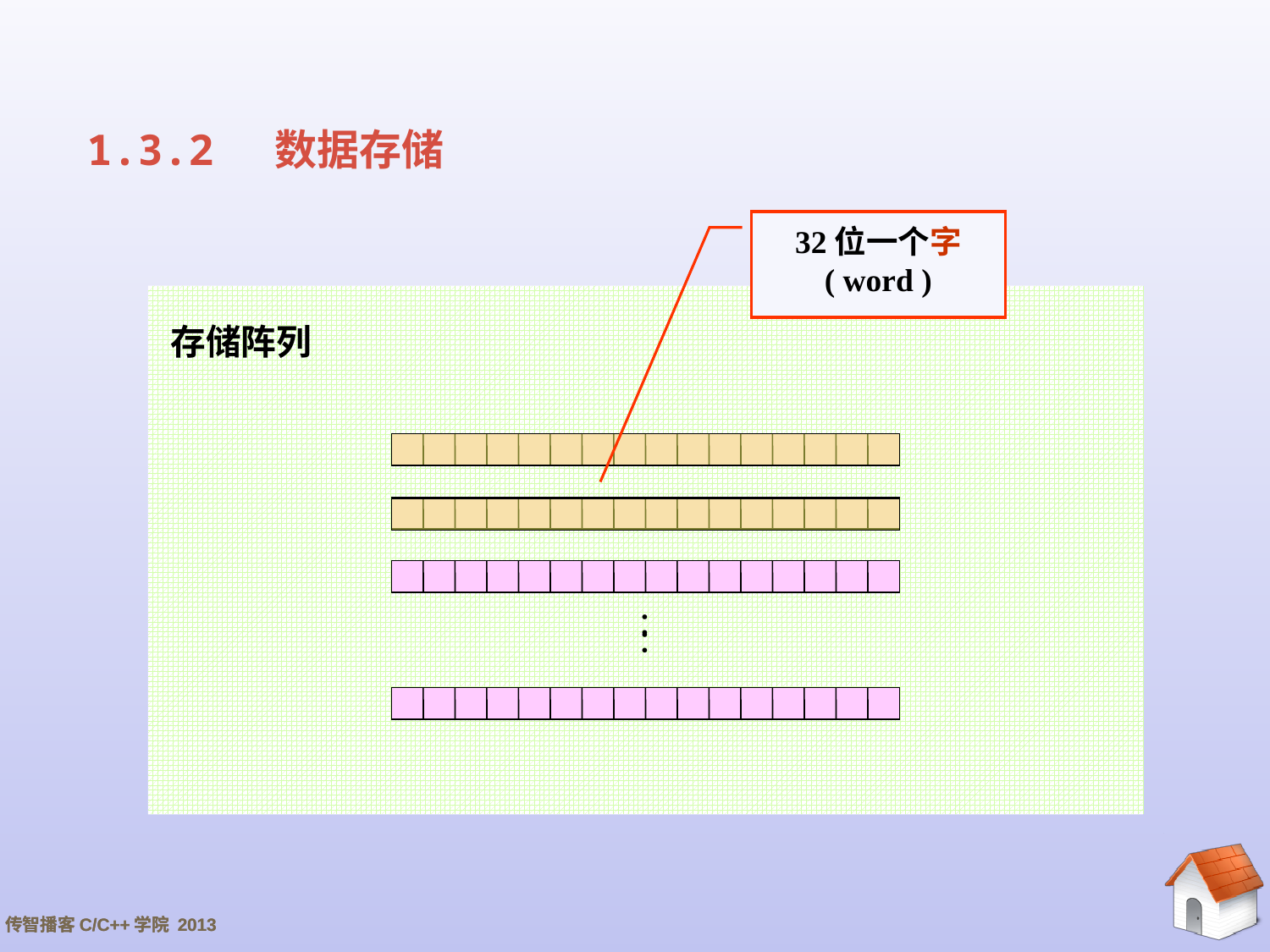

1.3.2  数据存储
32位一个字
( word )

存储阵列

：
：